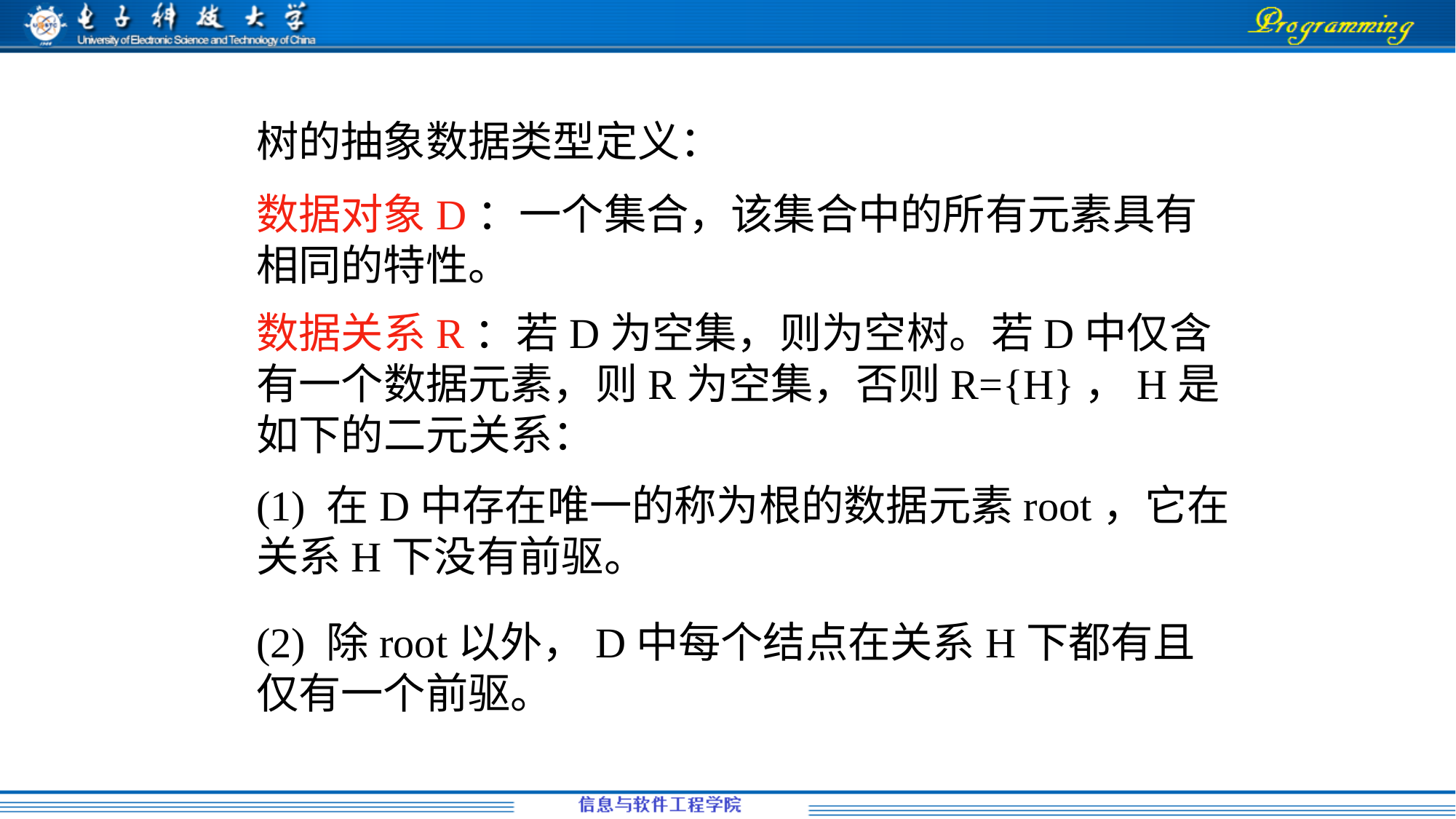

树的抽象数据类型定义：
数据对象D：一个集合，该集合中的所有元素具有相同的特性。
数据关系R：若D为空集，则为空树。若D中仅含有一个数据元素，则R为空集，否则R={H}，H是如下的二元关系：
(1) 在D中存在唯一的称为根的数据元素root，它在关系H下没有前驱。
(2) 除root以外，D中每个结点在关系H下都有且仅有一个前驱。